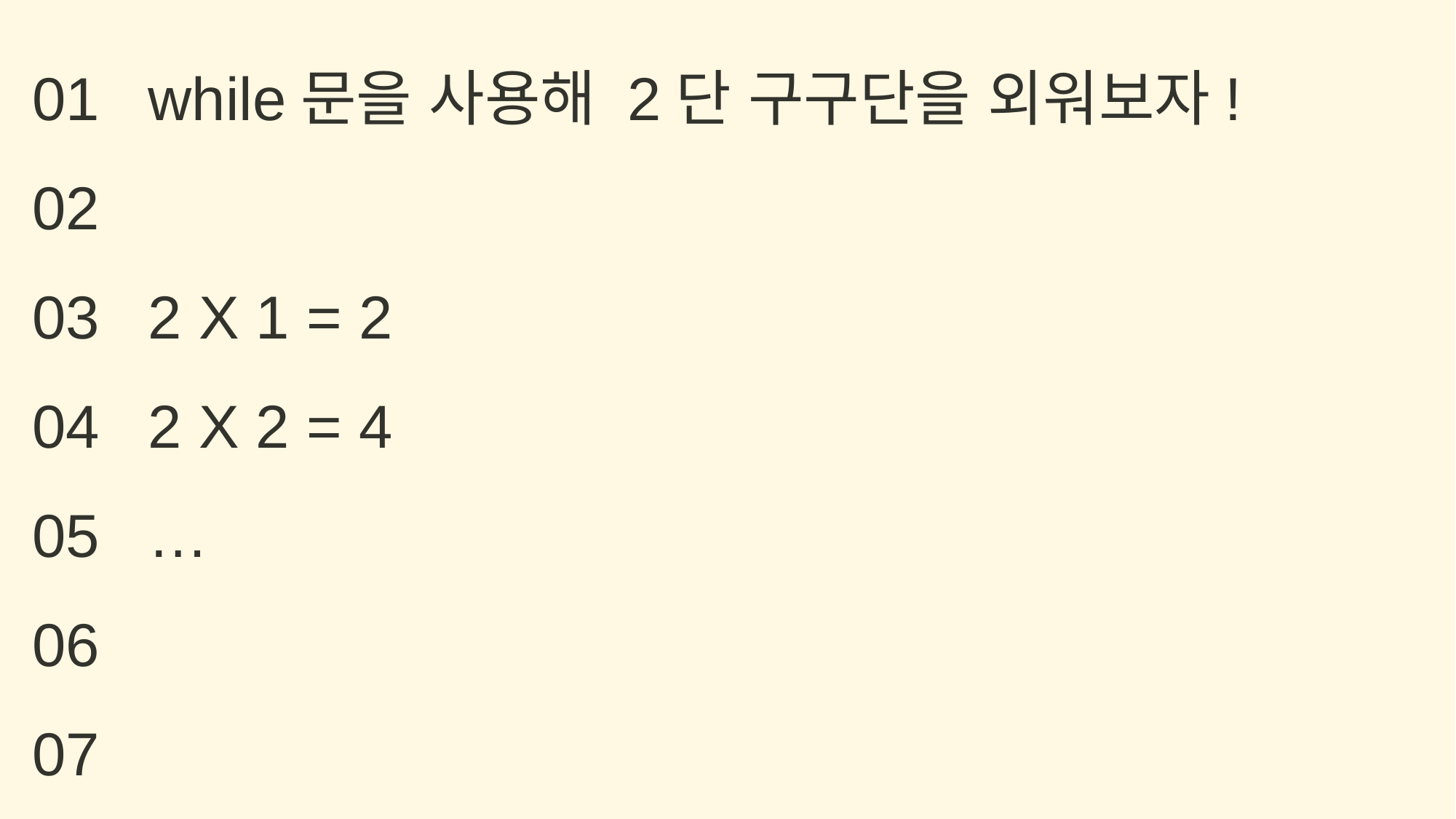

while문을 사용해 2단 구구단을 외워보자!

2 X 1 = 2
2 X 2 = 4
…
01
02
03
04
05
06
07